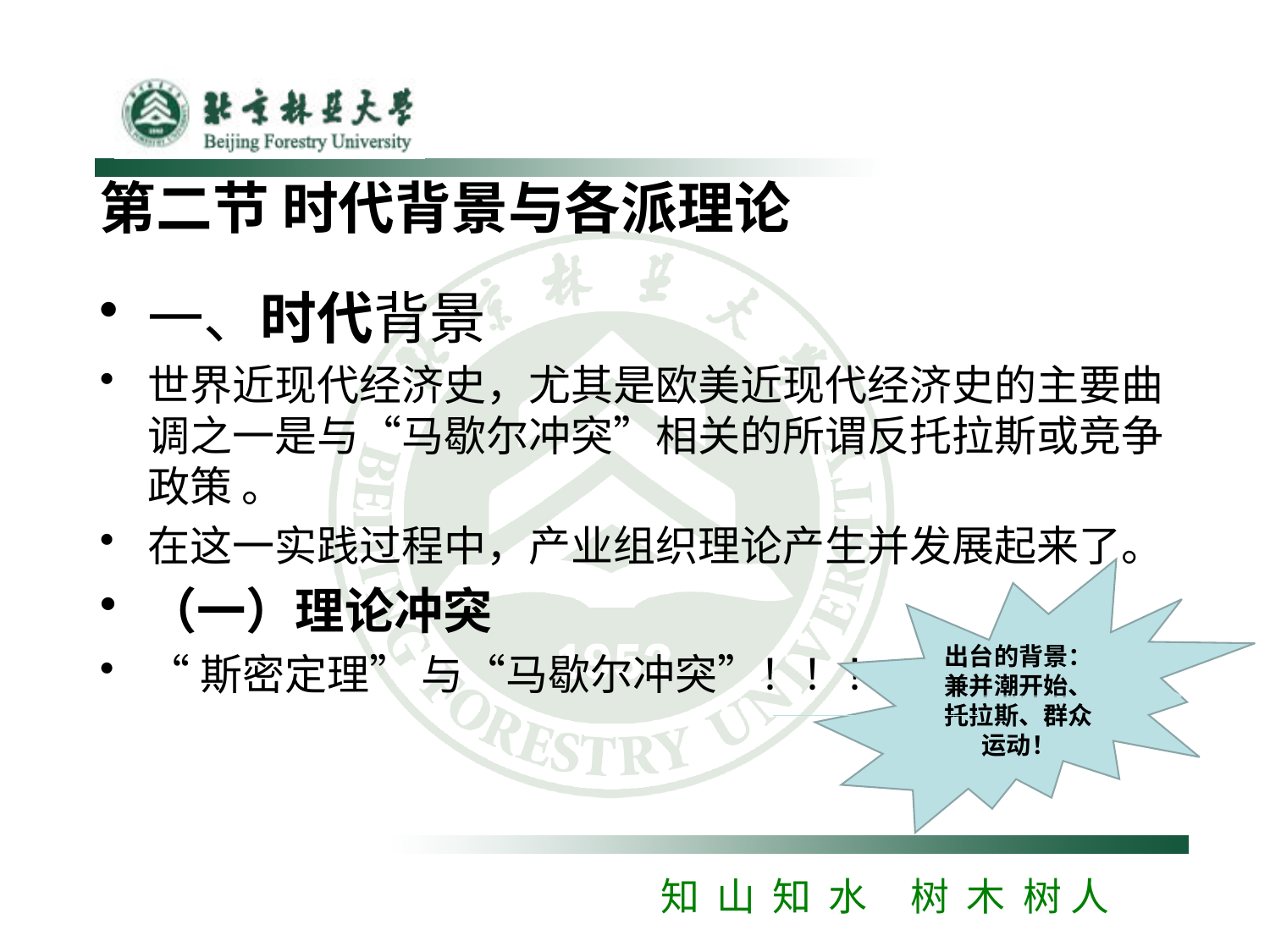

# 第二节 时代背景与各派理论
一、时代背景
世界近现代经济史，尤其是欧美近现代经济史的主要曲调之一是与“马歇尔冲突”相关的所谓反托拉斯或竞争政策 。
在这一实践过程中，产业组织理论产生并发展起来了。
（一）理论冲突
“斯密定理” 与“马歇尔冲突”！！！

出台的背景：兼并潮开始、托拉斯、群众运动！